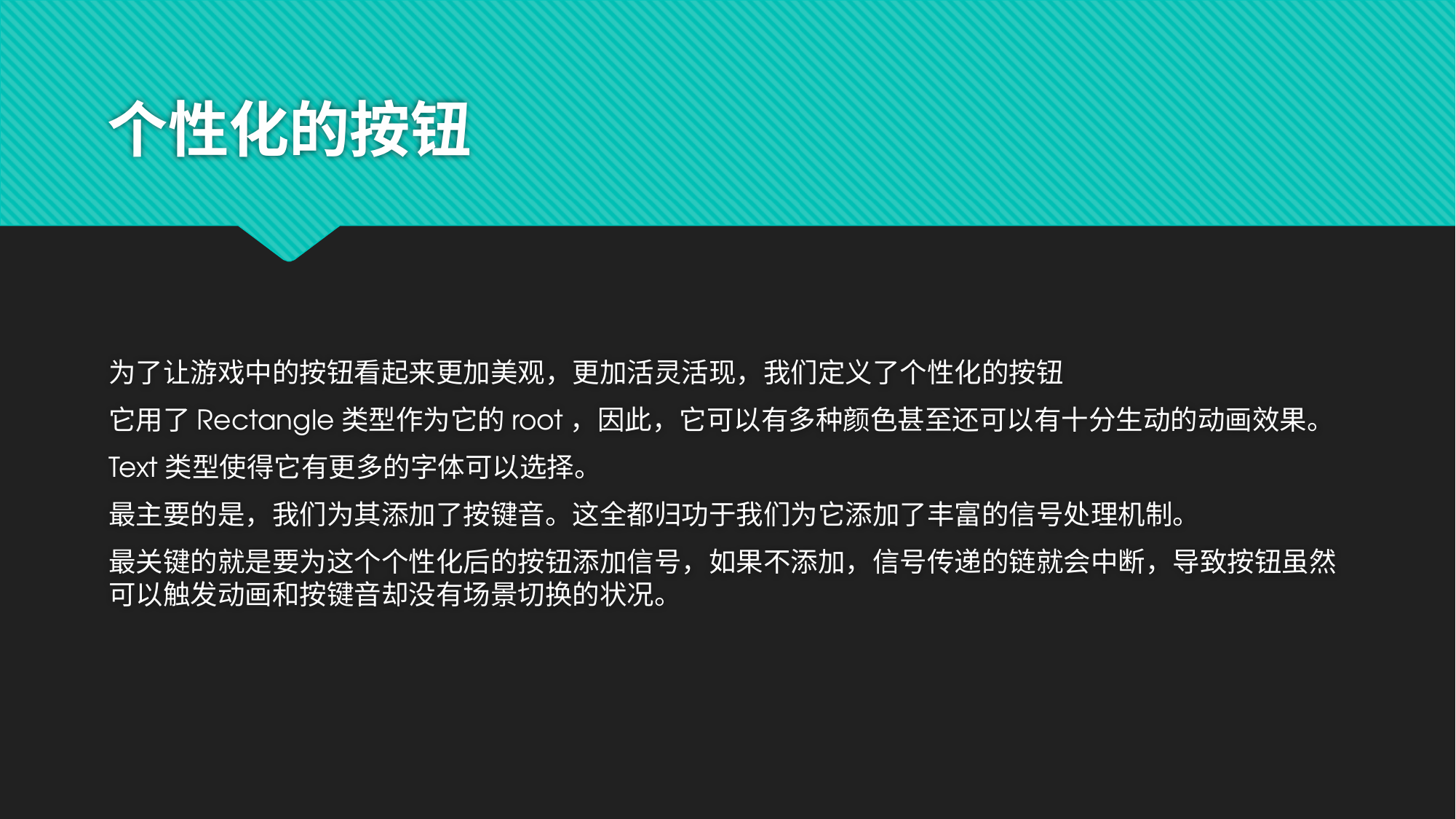

# 个性化的按钮
为了让游戏中的按钮看起来更加美观，更加活灵活现，我们定义了个性化的按钮
它用了Rectangle类型作为它的root，因此，它可以有多种颜色甚至还可以有十分生动的动画效果。
Text类型使得它有更多的字体可以选择。
最主要的是，我们为其添加了按键音。这全都归功于我们为它添加了丰富的信号处理机制。
最关键的就是要为这个个性化后的按钮添加信号，如果不添加，信号传递的链就会中断，导致按钮虽然可以触发动画和按键音却没有场景切换的状况。